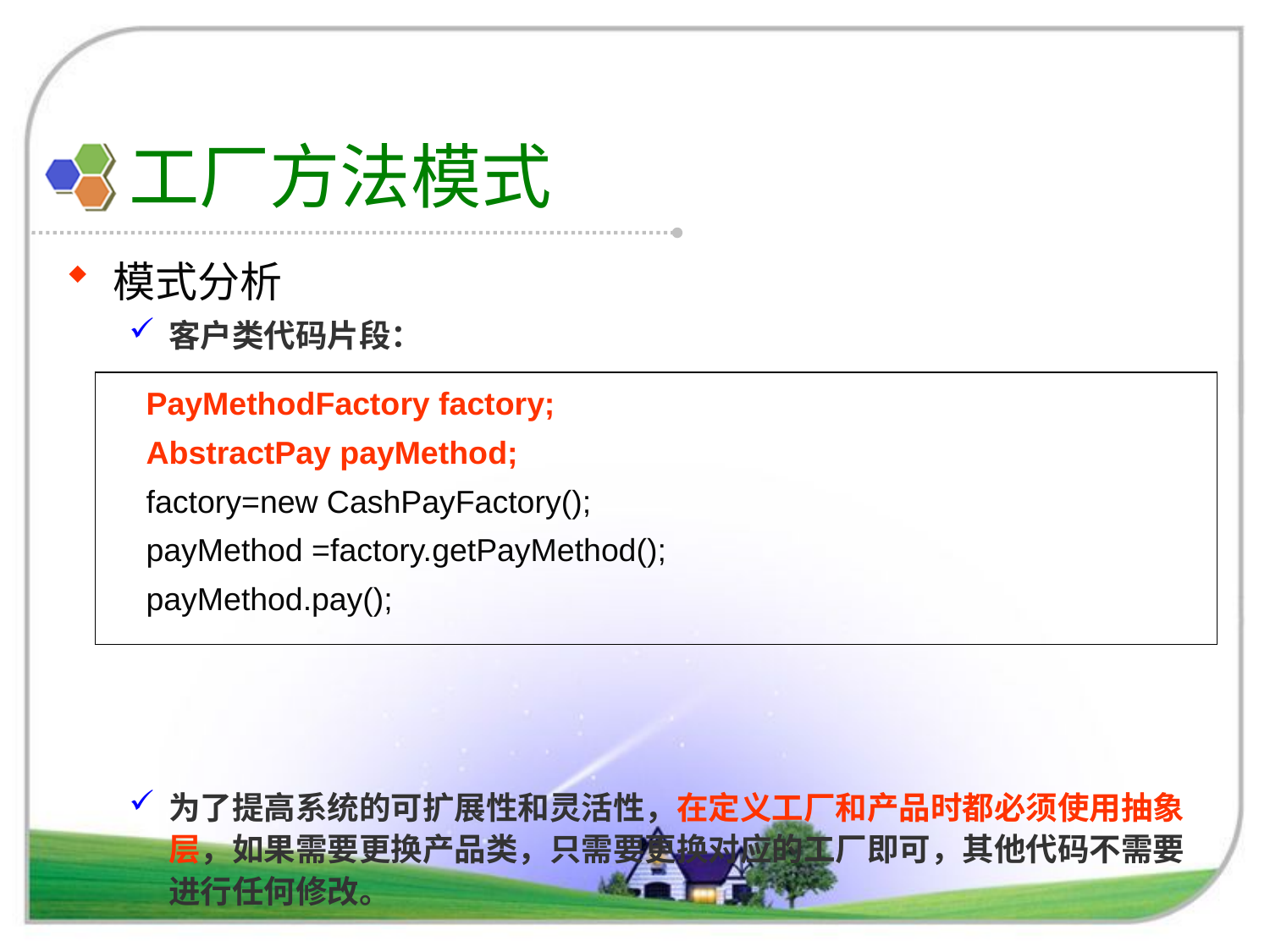

# 工厂方法模式
模式分析
客户类代码片段：

为了提高系统的可扩展性和灵活性，在定义工厂和产品时都必须使用抽象层，如果需要更换产品类，只需要更换对应的工厂即可，其他代码不需要进行任何修改。
| PayMethodFactory factory; AbstractPay payMethod; factory=new CashPayFactory(); payMethod =factory.getPayMethod(); payMethod.pay(); |
| --- |